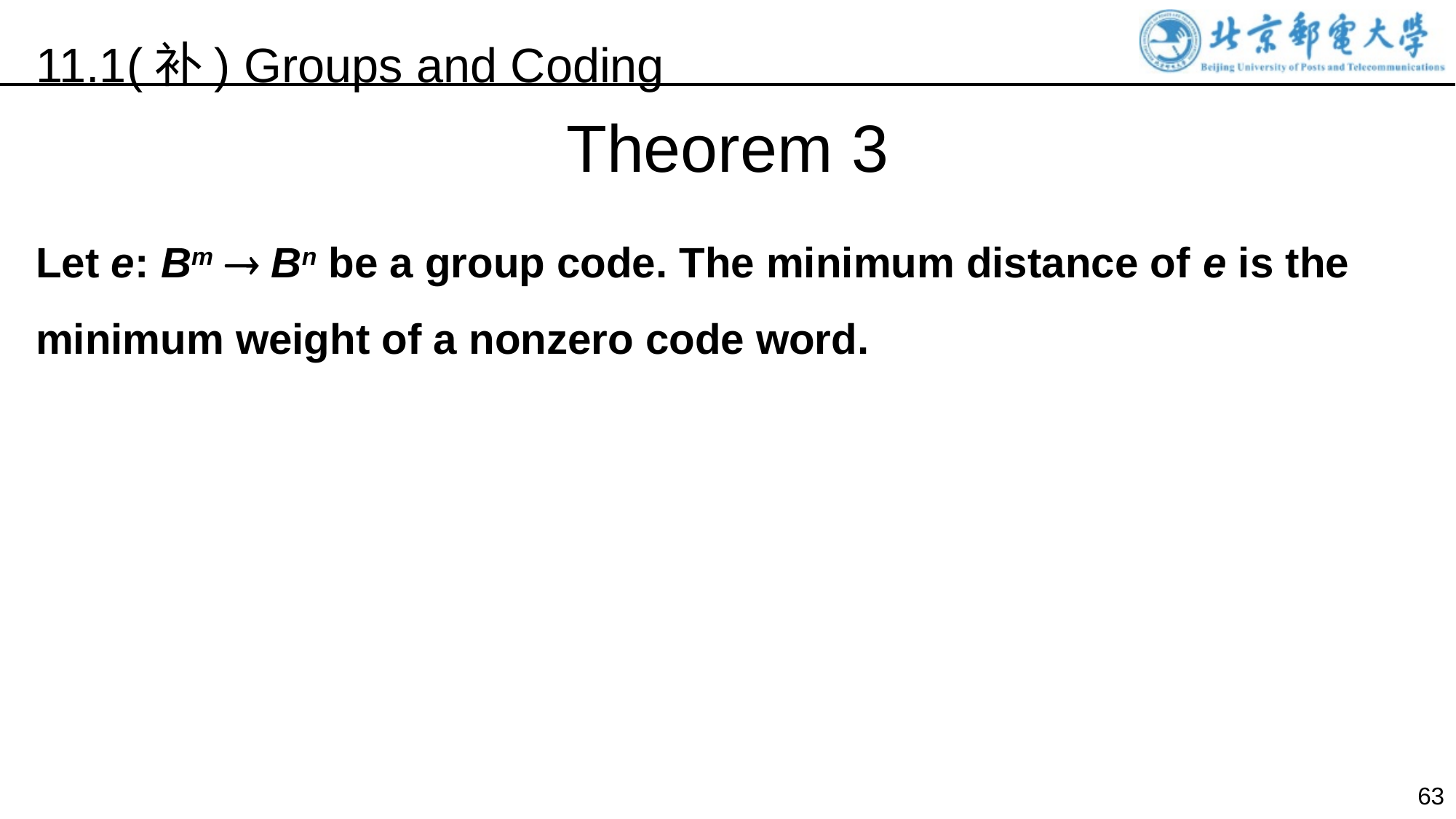

11.1(补) Groups and Coding
Theorem 3
Let e: Bm → Bn be a group code. The minimum distance of e is the minimum weight of a nonzero code word.